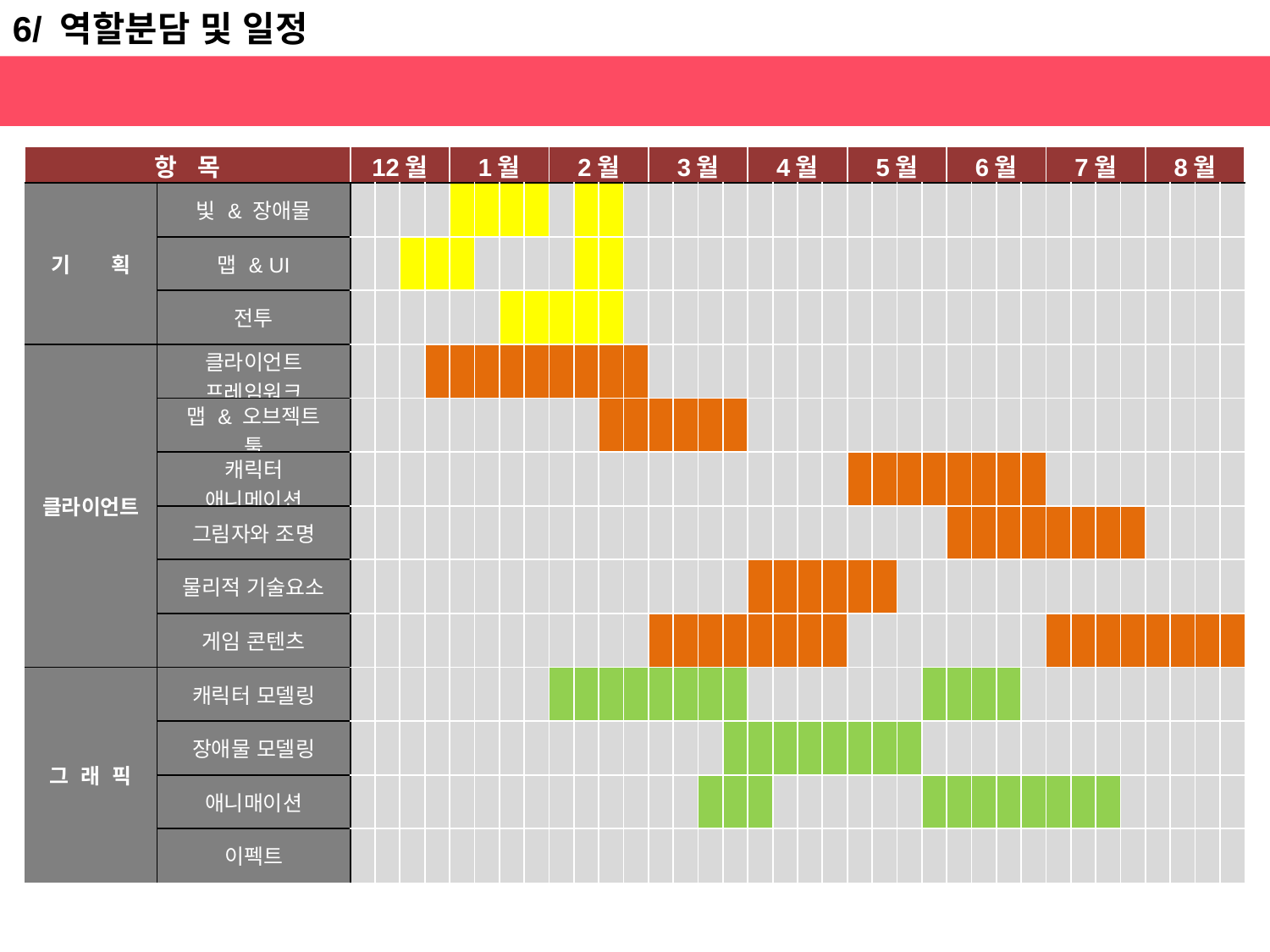

6/ 역할분담 및 일정

| 항 목 |  | 12월 |  |  |  | 1월 |  |  |  | 2월 |  |  |  | 3월 |  |  |  | 4월 |  |  |  | 5월 |  |  |  | 6월 |  |  |  | 7월 |  |  |  | 8월 |  |  |  |
| --- | --- | --- | --- | --- | --- | --- | --- | --- | --- | --- | --- | --- | --- | --- | --- | --- | --- | --- | --- | --- | --- | --- | --- | --- | --- | --- | --- | --- | --- | --- | --- | --- | --- | --- | --- | --- | --- |
| 기 획 | 빛 & 장애물 |  |  |  |  |  |  |  |  |  |  |  |  |  |  |  |  |  |  |  |  |  |  |  |  |  |  |  |  |  |  |  |  |  |  |  |  |
|  | 맵 & UI |  |  |  |  |  |  |  |  |  |  |  |  |  |  |  |  |  |  |  |  |  |  |  |  |  |  |  |  |  |  |  |  |  |  |  |  |
|  | 전투 |  |  |  |  |  |  |  |  |  |  |  |  |  |  |  |  |  |  |  |  |  |  |  |  |  |  |  |  |  |  |  |  |  |  |  |  |
| 클라이언트 | 클라이언트 프레임워크 |  |  |  |  |  |  |  |  |  |  |  |  |  |  |  |  |  |  |  |  |  |  |  |  |  |  |  |  |  |  |  |  |  |  |  |  |
|  | 맵 & 오브젝트 툴 |  |  |  |  |  |  |  |  |  |  |  |  |  |  |  |  |  |  |  |  |  |  |  |  |  |  |  |  |  |  |  |  |  |  |  |  |
|  | 캐릭터 애니메이션 |  |  |  |  |  |  |  |  |  |  |  |  |  |  |  |  |  |  |  |  |  |  |  |  |  |  |  |  |  |  |  |  |  |  |  |  |
|  | 그림자와 조명 |  |  |  |  |  |  |  |  |  |  |  |  |  |  |  |  |  |  |  |  |  |  |  |  |  |  |  |  |  |  |  |  |  |  |  |  |
|  | 물리적 기술요소 |  |  |  |  |  |  |  |  |  |  |  |  |  |  |  |  |  |  |  |  |  |  |  |  |  |  |  |  |  |  |  |  |  |  |  |  |
|  | 게임 콘텐츠 |  |  |  |  |  |  |  |  |  |  |  |  |  |  |  |  |  |  |  |  |  |  |  |  |  |  |  |  |  |  |  |  |  |  |  |  |
| 그 래 픽 | 캐릭터 모델링 |  |  |  |  |  |  |  |  |  |  |  |  |  |  |  |  |  |  |  |  |  |  |  |  |  |  |  |  |  |  |  |  |  |  |  |  |
|  | 장애물 모델링 |  |  |  |  |  |  |  |  |  |  |  |  |  |  |  |  |  |  |  |  |  |  |  |  |  |  |  |  |  |  |  |  |  |  |  |  |
|  | 애니매이션 |  |  |  |  |  |  |  |  |  |  |  |  |  |  |  |  |  |  |  |  |  |  |  |  |  |  |  |  |  |  |  |  |  |  |  |  |
|  | 이펙트 |  |  |  |  |  |  |  |  |  |  |  |  |  |  |  |  |  |  |  |  |  |  |  |  |  |  |  |  |  |  |  |  |  |  |  |  |